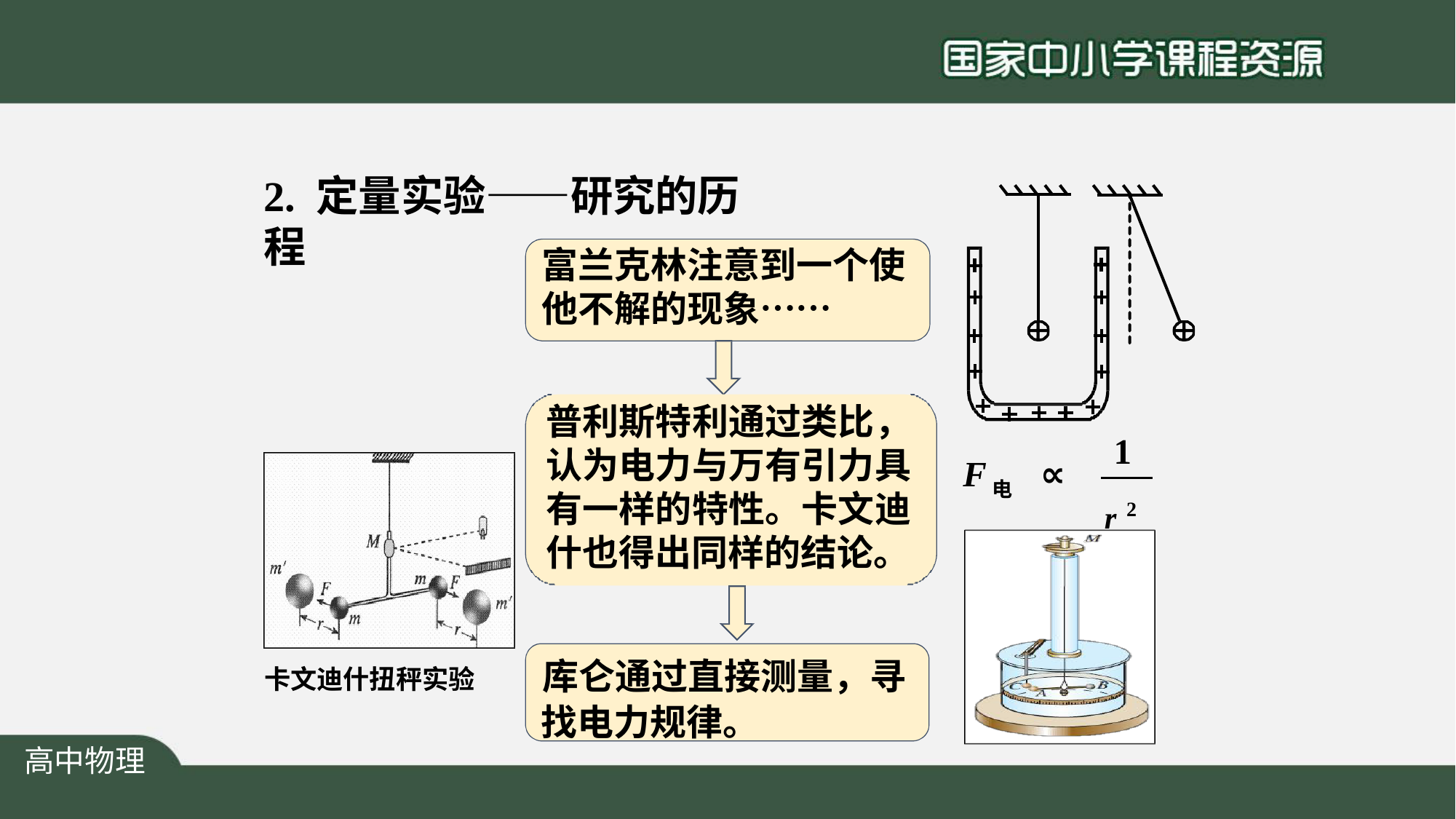

# 2. 定量实验——研究的历程

富兰克林注意到一个使 他不解的现象……

普利斯特利通过类比， 认为电力与万有引力具 有一样的特性。卡文迪 什也得出同样的结论。

1
F	∝

r 2
电

卡文迪什扭秤实验	库仑通过直接测量，寻
找电力规律。

高中物理